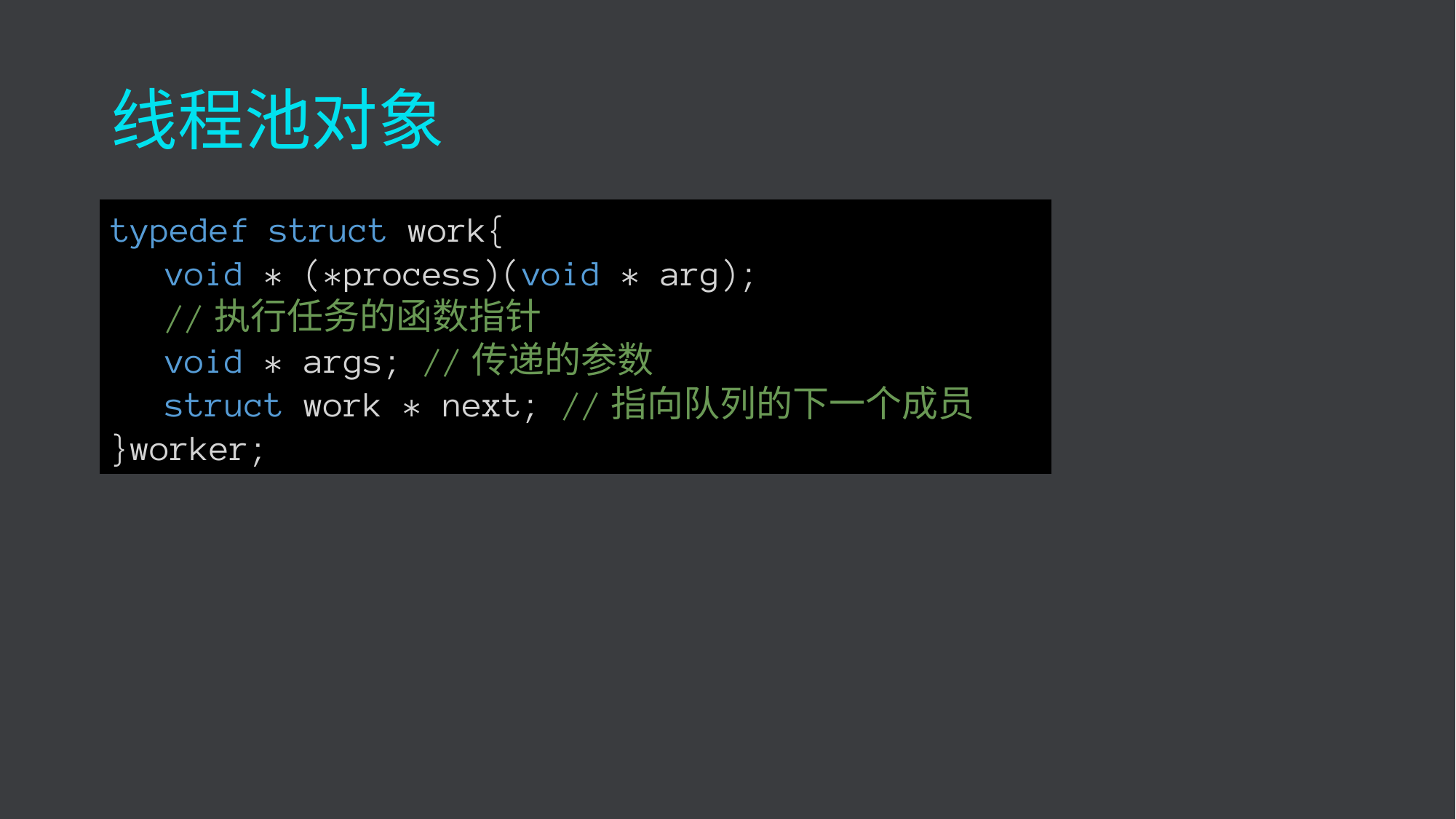

线程池对象
typedef struct work{
void * (*process)(void * arg);
//执行任务的函数指针
void * args; //传递的参数
struct work * next; //指向队列的下一个成员
}worker;